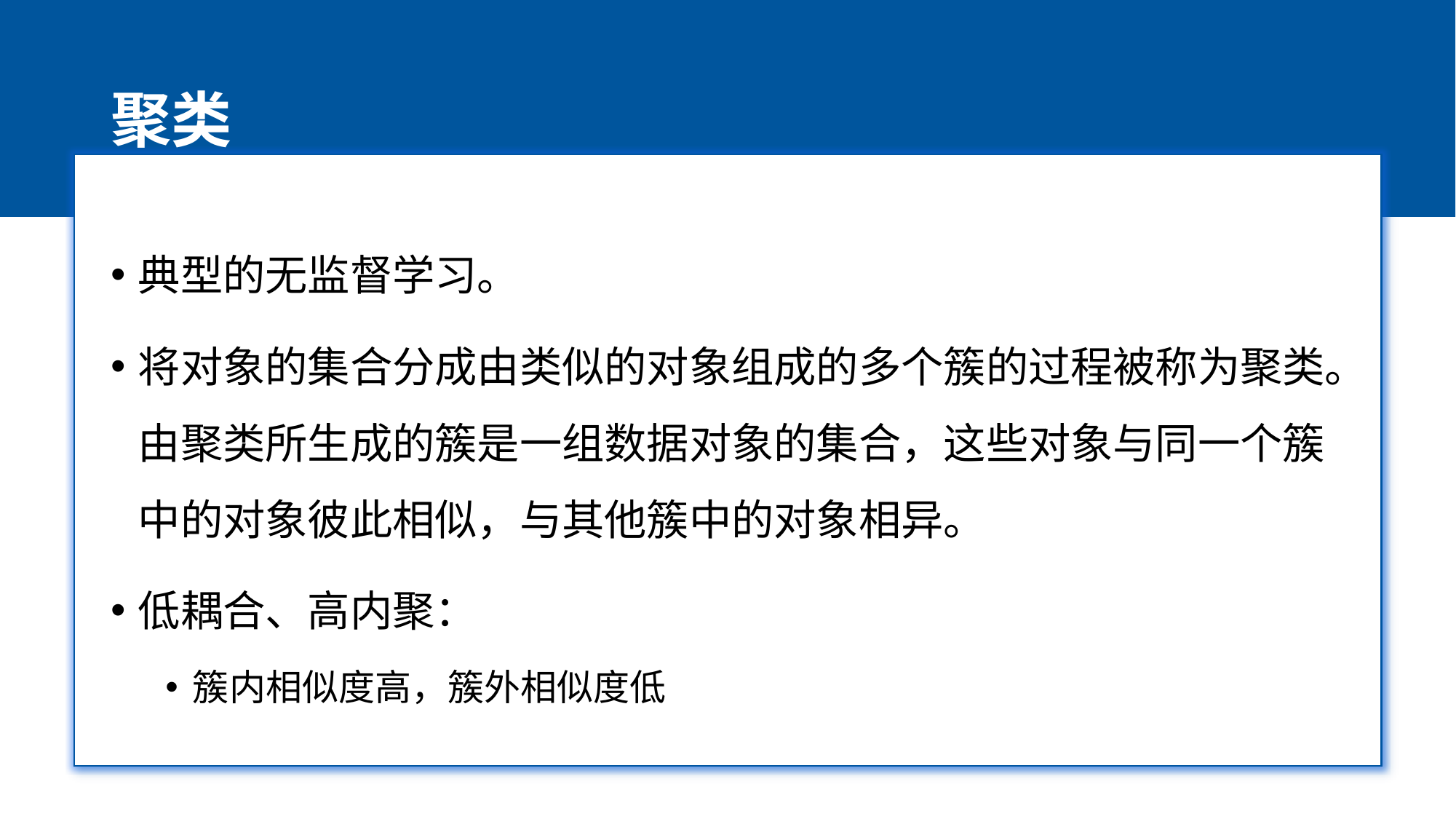

# 聚类
典型的无监督学习。
将对象的集合分成由类似的对象组成的多个簇的过程被称为聚类。由聚类所生成的簇是一组数据对象的集合，这些对象与同一个簇中的对象彼此相似，与其他簇中的对象相异。
低耦合、高内聚：
簇内相似度高，簇外相似度低